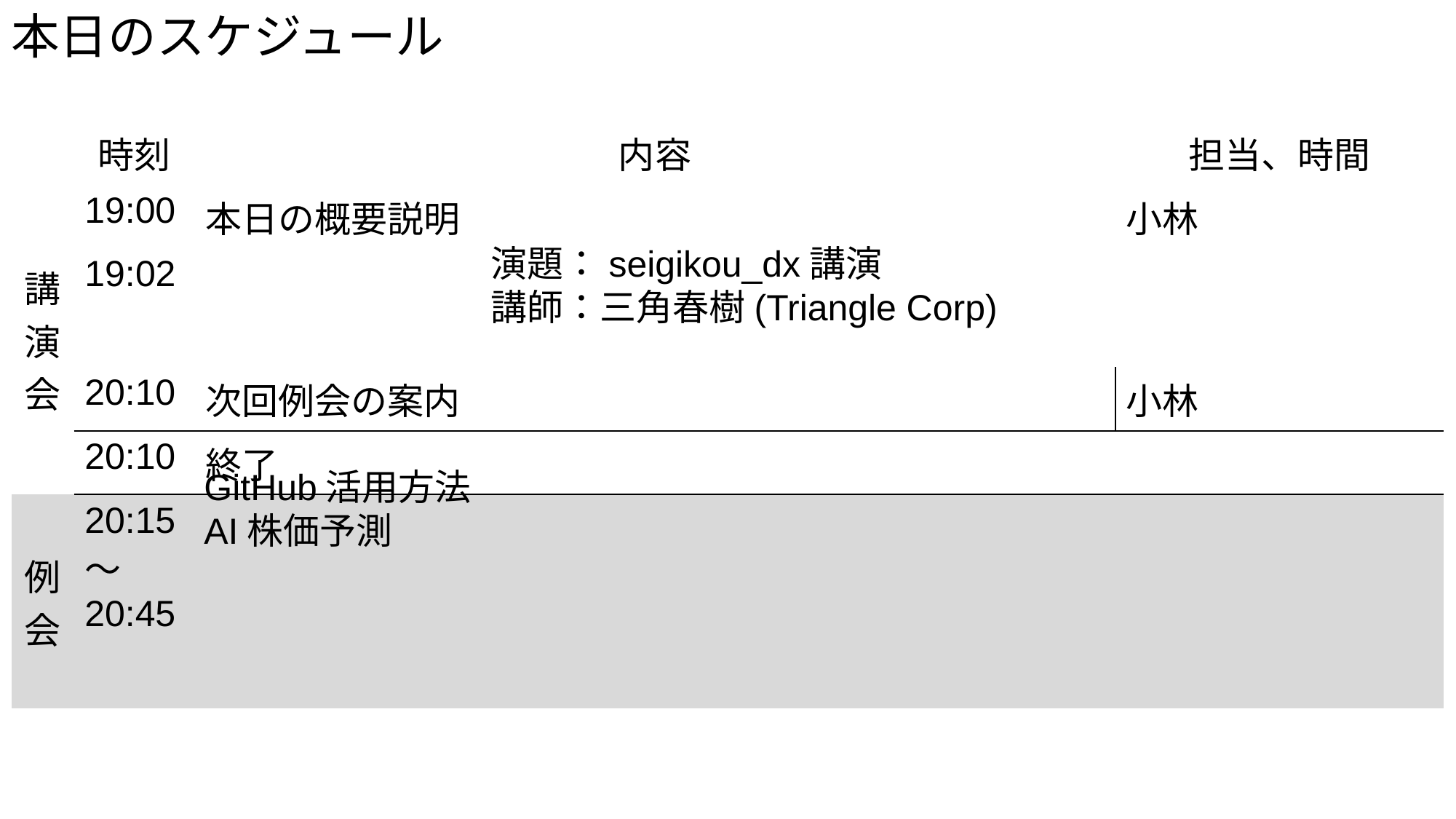

本日のスケジュール
|  | 時刻 | 内容 | 担当、時間 |
| --- | --- | --- | --- |
| 講演会 | 19:00 | 本日の概要説明 | 小林 |
|  | 19:02 |  |  |
|  | 20:10 | 次回例会の案内 | 小林 |
|  | 20:10 | 終了 |  |
| 例会 | 20:15 ～20:45 |  |  |
演題：seigikou_dx講演
講師：三角春樹(Triangle Corp)
GitHub活用方法
AI株価予測